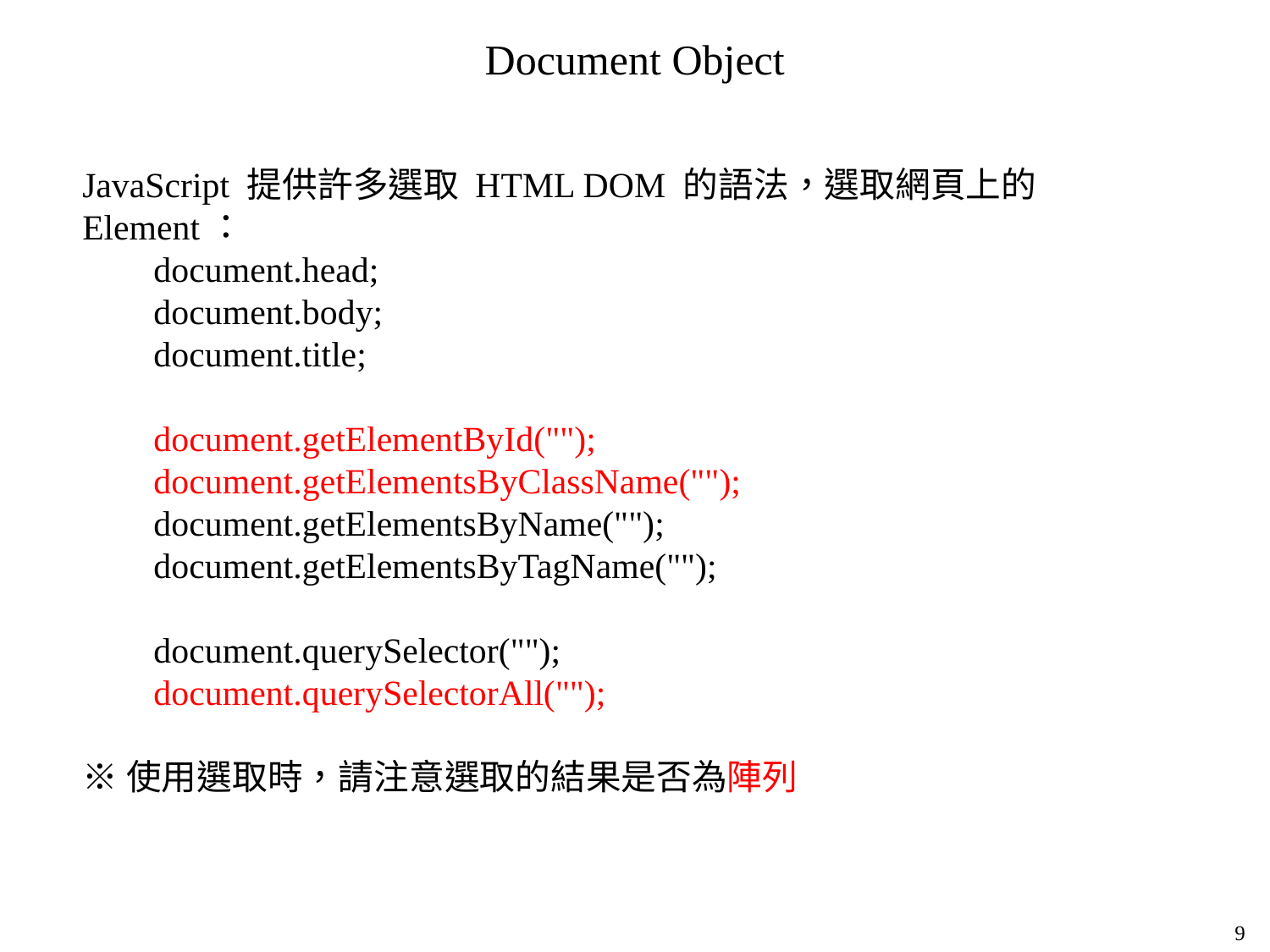

Document Object
JavaScript 提供許多選取 HTML DOM 的語法，選取網頁上的 Element：
        document.head;
        document.body;
        document.title;

        document.getElementById("");
        document.getElementsByClassName("");
        document.getElementsByName("");
        document.getElementsByTagName("");

        document.querySelector("");
        document.querySelectorAll("");

※使用選取時，請注意選取的結果是否為陣列

9